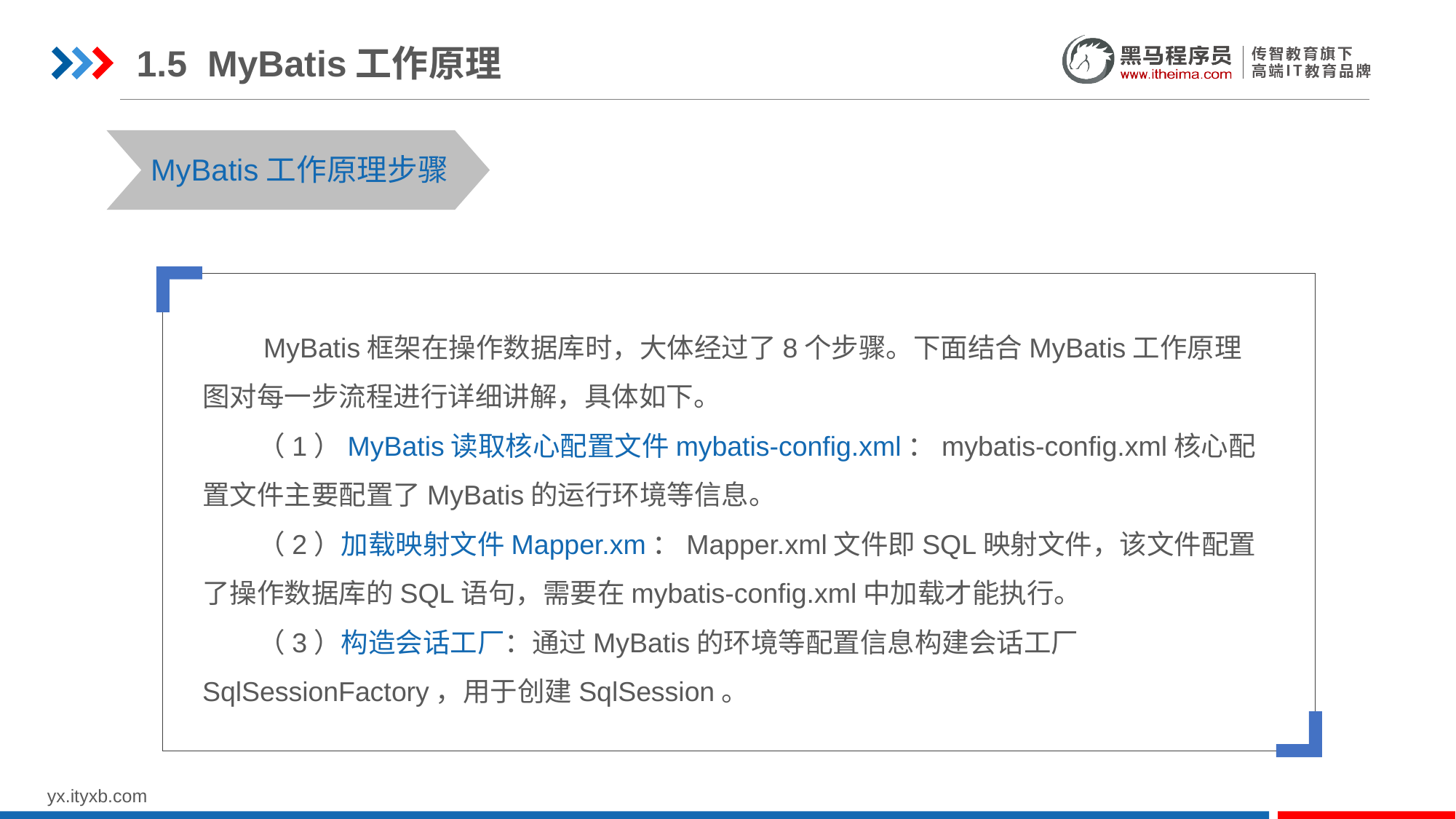

1.5  MyBatis工作原理

MyBatis工作原理步骤

        MyBatis框架在操作数据库时，大体经过了8个步骤。下面结合MyBatis工作原理图对每一步流程进行详细讲解，具体如下。
        （1）MyBatis读取核心配置文件mybatis-config.xml：mybatis-config.xml核心配置文件主要配置了MyBatis的运行环境等信息。
        （2）加载映射文件Mapper.xm：Mapper.xml文件即SQL映射文件，该文件配置了操作数据库的SQL语句，需要在mybatis-config.xml中加载才能执行。
        （3）构造会话工厂：通过MyBatis的环境等配置信息构建会话工厂SqlSessionFactory，用于创建SqlSession。